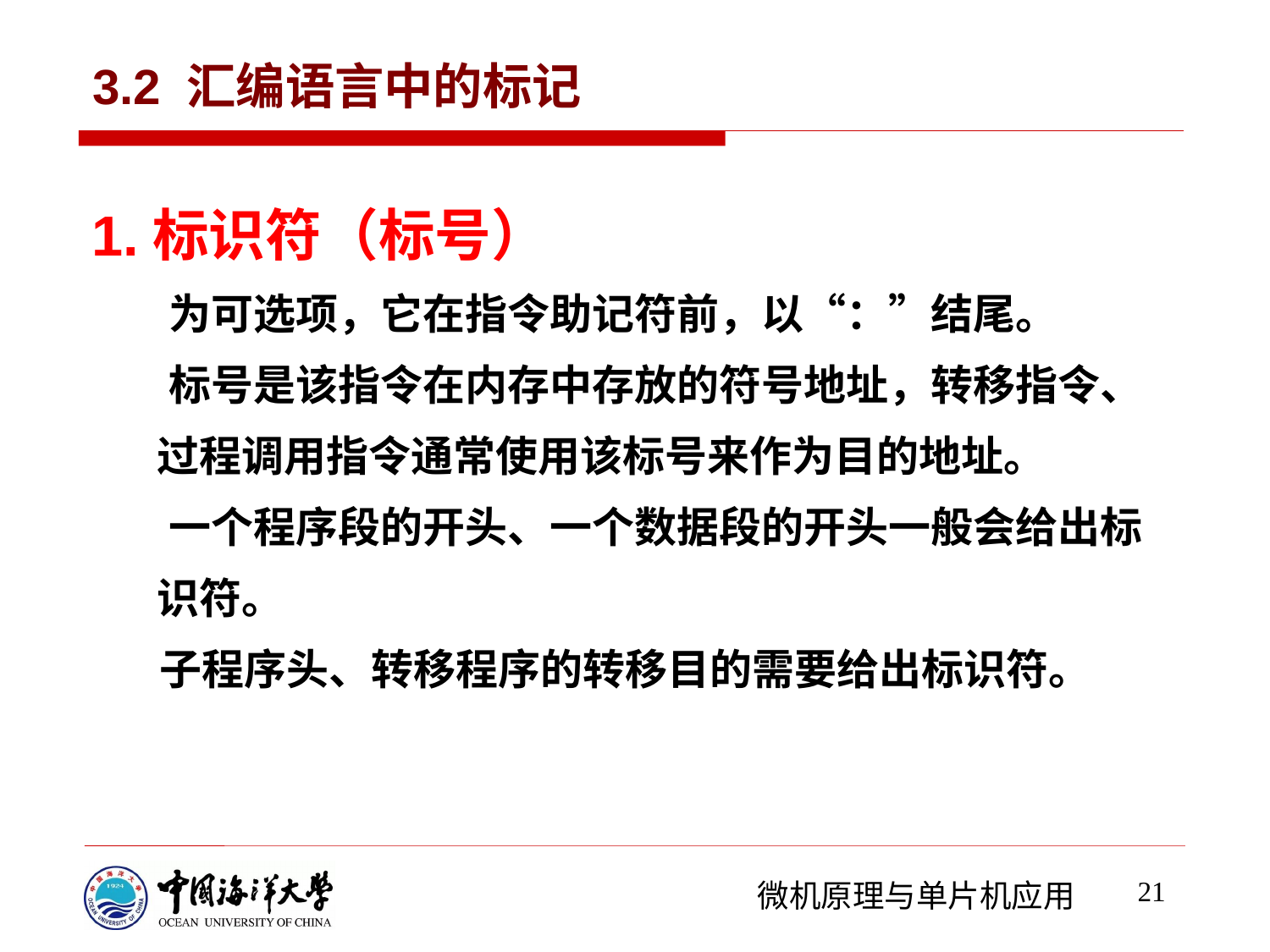

# 3.2 汇编语言中的标记
1.标识符（标号）
       为可选项，它在指令助记符前，以“：”结尾。
       标号是该指令在内存中存放的符号地址，转移指令、过程调用指令通常使用该标号来作为目的地址。
       一个程序段的开头、一个数据段的开头一般会给出标识符。
      子程序头、转移程序的转移目的需要给出标识符。
21